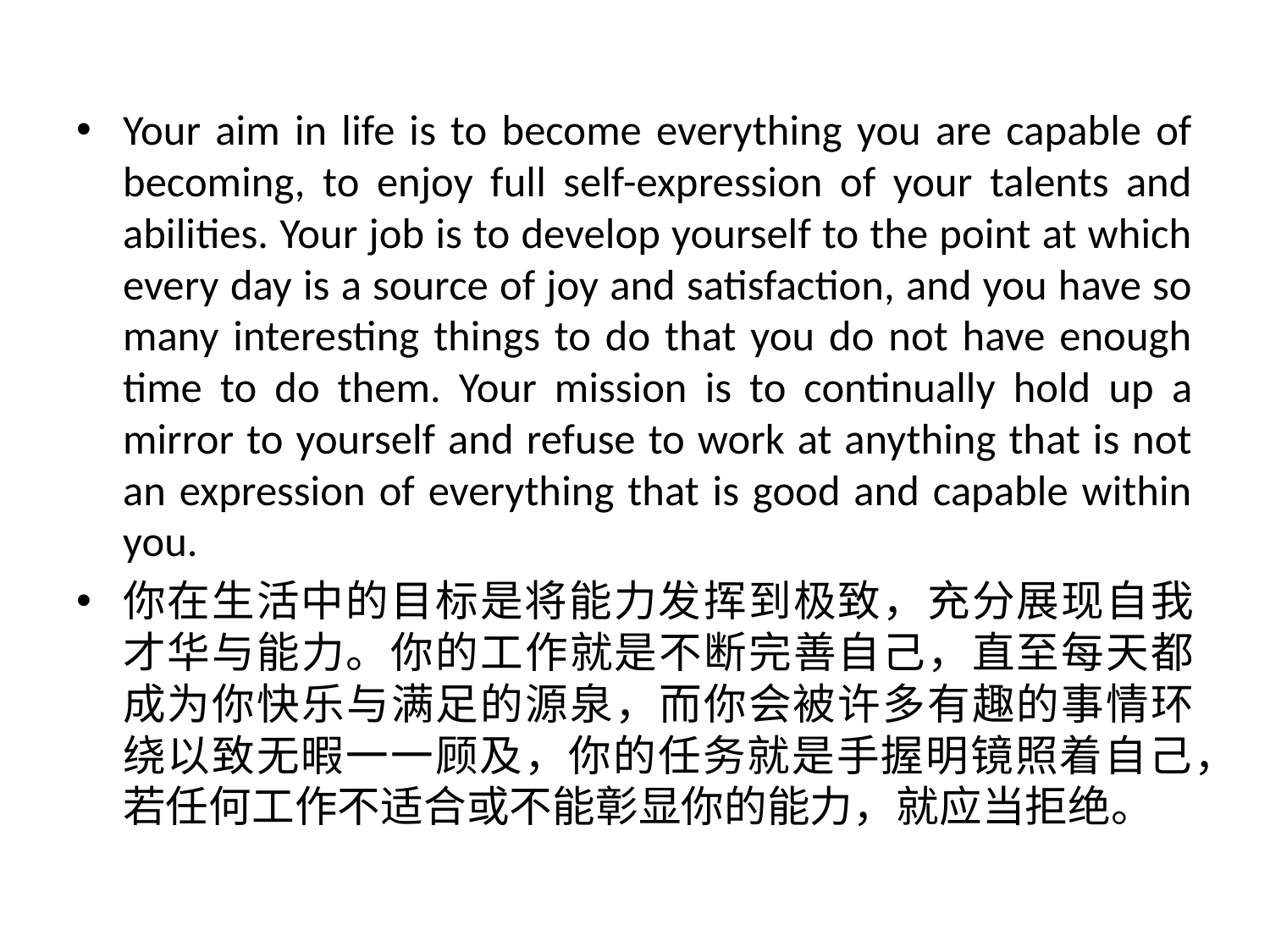

Your aim in life is to become everything you are capable of becoming, to enjoy full self-expression of your talents and abilities. Your job is to develop yourself to the point at which every day is a source of joy and satisfaction, and you have so many interesting things to do that you do not have enough time to do them. Your mission is to continually hold up a mirror to yourself and refuse to work at anything that is not an expression of everything that is good and capable within you.
你在生活中的目标是将能力发挥到极致，充分展现自我才华与能力。你的工作就是不断完善自己，直至每天都成为你快乐与满足的源泉，而你会被许多有趣的事情环绕以致无暇一一顾及，你的任务就是手握明镜照着自己，若任何工作不适合或不能彰显你的能力，就应当拒绝。